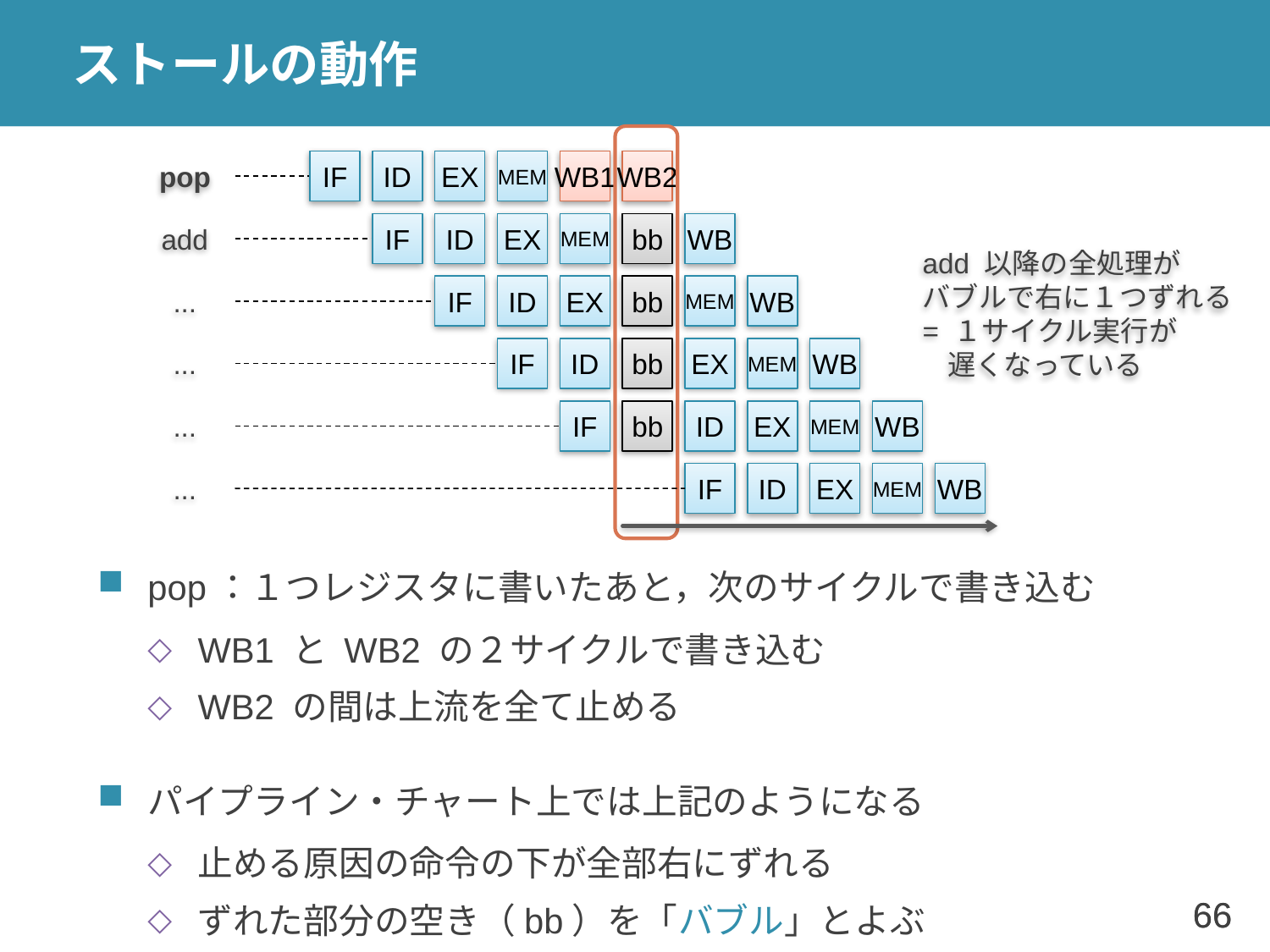

# ストールの動作

pop
IF
ID
EX
MEM
WB1
WB2
add
IF
ID
EX
MEM
bb
WB
...
IF
ID
EX
bb
MEM
WB
add 以降の全処理が
バブルで右に１つずれる
= １サイクル実行が
    遅くなっている
...
IF
ID
bb
EX
MEM
WB
...
IF
bb
ID
EX
MEM
WB
...
IF
ID
EX
MEM
WB
pop：１つレジスタに書いたあと，次のサイクルで書き込む
WB1 と WB2 の２サイクルで書き込む
WB2 の間は上流を全て止める
パイプライン・チャート上では上記のようになる
止める原因の命令の下が全部右にずれる
ずれた部分の空き（bb）を「バブル」とよぶ